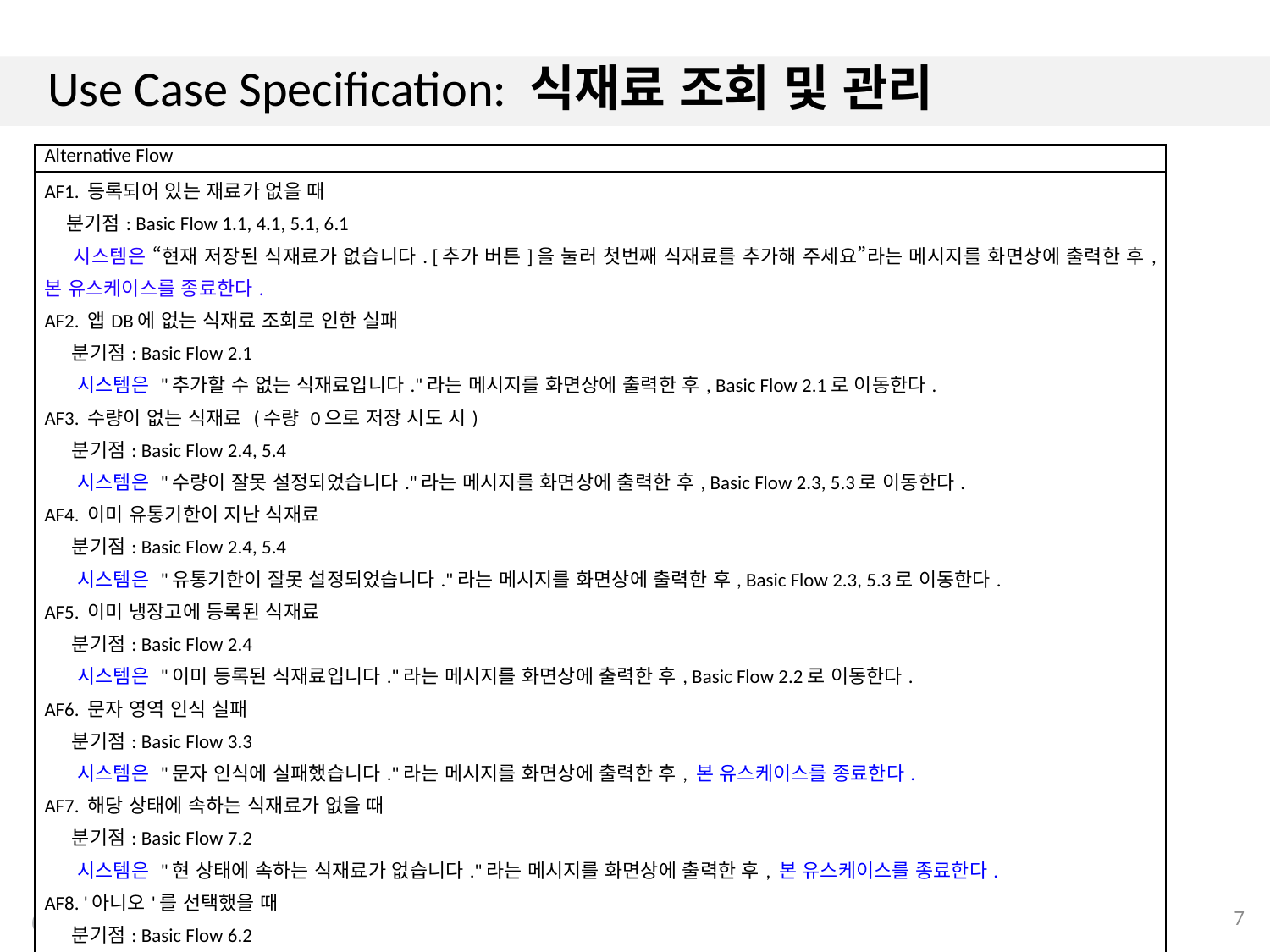

# Use Case Specification: 식재료 조회 및 관리
| Alternative Flow |
| --- |
| AF1. 등록되어 있는 재료가 없을 때 분기점: Basic Flow 1.1, 4.1, 5.1, 6.1 시스템은 “현재 저장된 식재료가 없습니다. [추가 버튼]을 눌러 첫번째 식재료를 추가해 주세요”라는 메시지를 화면상에 출력한 후, 본 유스케이스를 종료한다. AF2. 앱DB에 없는 식재료 조회로 인한 실패 분기점: Basic Flow 2.1 시스템은 "추가할 수 없는 식재료입니다."라는 메시지를 화면상에 출력한 후, Basic Flow 2.1로 이동한다. AF3. 수량이 없는 식재료 (수량 0으로 저장 시도 시) 분기점: Basic Flow 2.4, 5.4 시스템은 "수량이 잘못 설정되었습니다."라는 메시지를 화면상에 출력한 후, Basic Flow 2.3, 5.3로 이동한다. AF4. 이미 유통기한이 지난 식재료 분기점: Basic Flow 2.4, 5.4 시스템은 "유통기한이 잘못 설정되었습니다."라는 메시지를 화면상에 출력한 후, Basic Flow 2.3, 5.3로 이동한다. AF5. 이미 냉장고에 등록된 식재료 분기점: Basic Flow 2.4 시스템은 "이미 등록된 식재료입니다."라는 메시지를 화면상에 출력한 후, Basic Flow 2.2로 이동한다. AF6. 문자 영역 인식 실패 분기점: Basic Flow 3.3 시스템은 "문자 인식에 실패했습니다."라는 메시지를 화면상에 출력한 후, 본 유스케이스를 종료한다. AF7. 해당 상태에 속하는 식재료가 없을 때 분기점: Basic Flow 7.2 시스템은 "현 상태에 속하는 식재료가 없습니다."라는 메시지를 화면상에 출력한 후, 본 유스케이스를 종료한다. AF8. '아니오'를 선택했을 때 분기점: Basic Flow 6.2 시스템은 식재료를 삭제하지않고 본 유스케이스를 종료한다. |
7